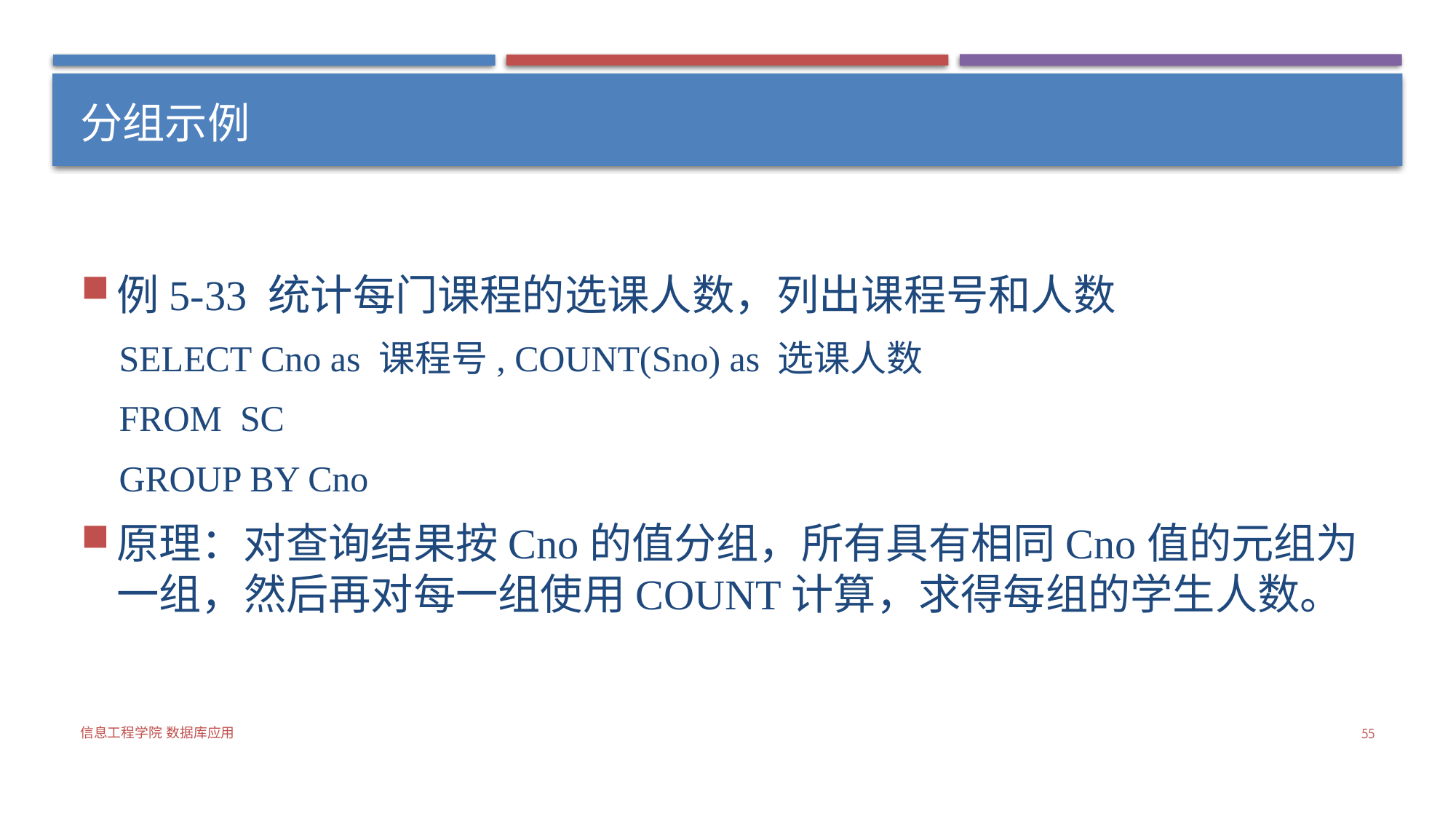

# 分组示例
例5-33 统计每门课程的选课人数，列出课程号和人数
SELECT Cno as 课程号, COUNT(Sno) as 选课人数
FROM  SC
GROUP BY Cno
原理：对查询结果按Cno的值分组，所有具有相同Cno值的元组为一组，然后再对每一组使用COUNT计算，求得每组的学生人数。
信息工程学院 数据库应用
55